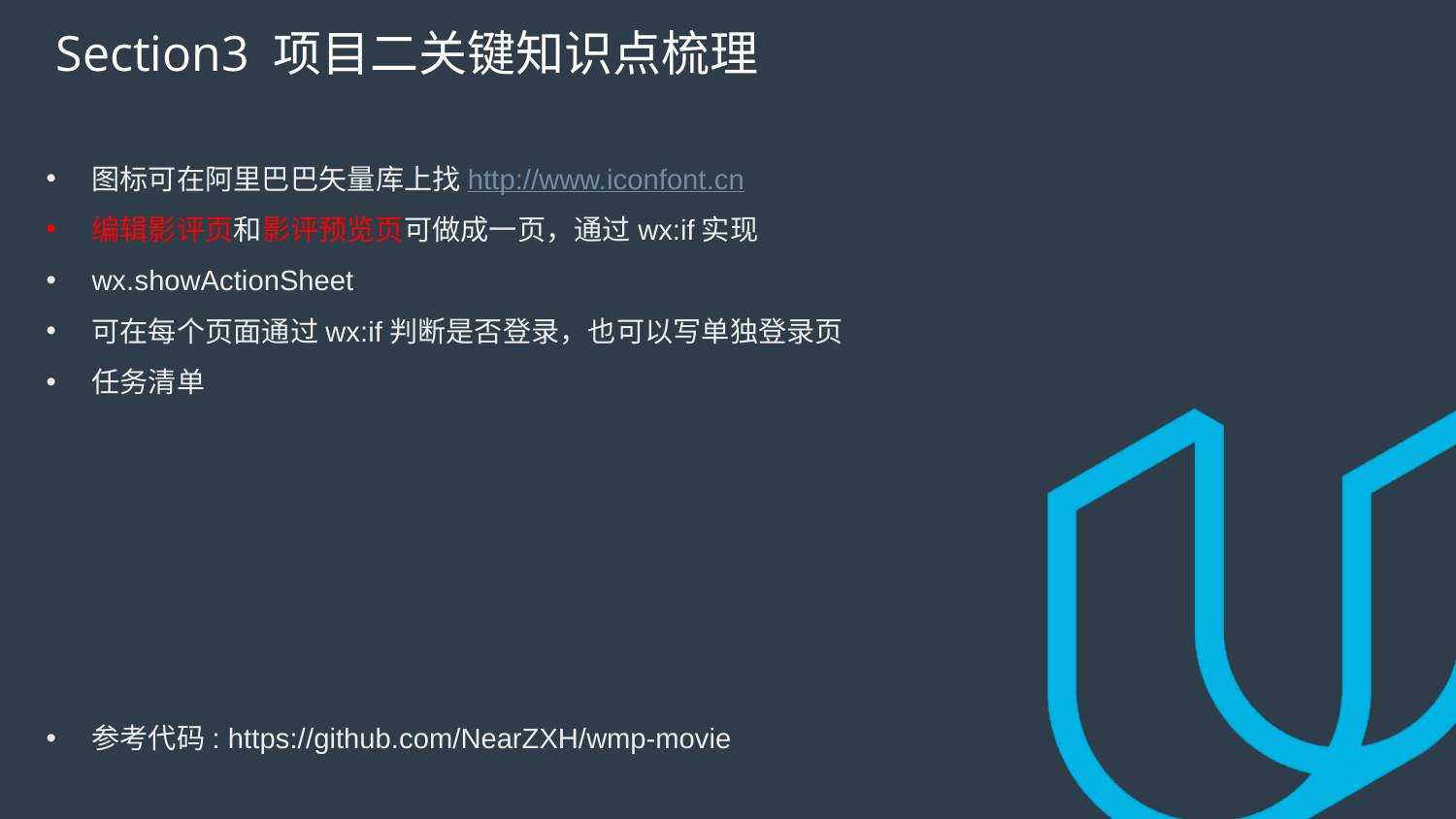

# Section3 项目二关键知识点梳理
图标可在阿里巴巴矢量库上找http://www.iconfont.cn
编辑影评页和影评预览页可做成一页，通过wx:if实现
wx.showActionSheet
可在每个页面通过wx:if判断是否登录，也可以写单独登录页
任务清单

参考代码: https://github.com/NearZXH/wmp-movie